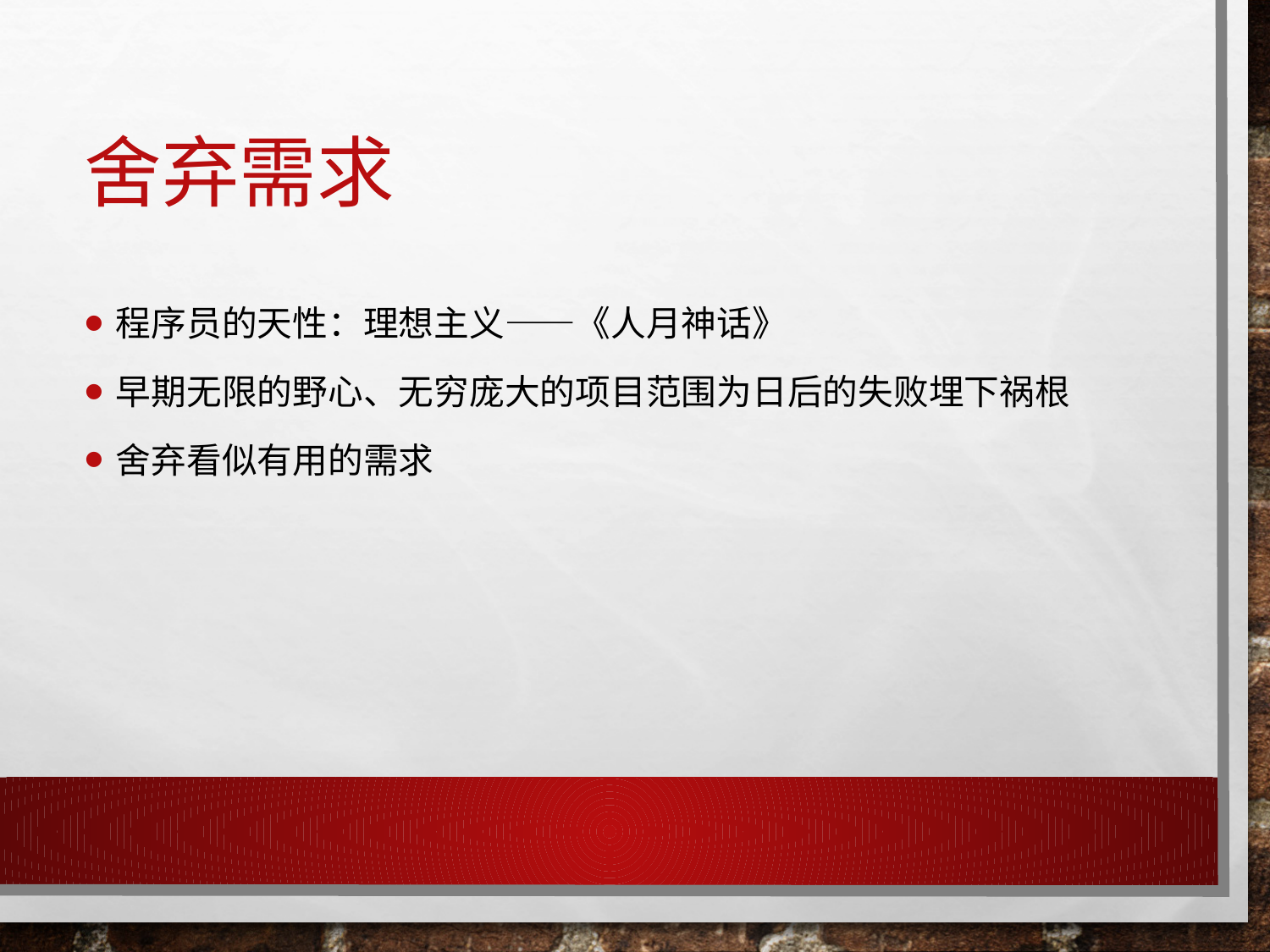

# 舍弃需求
程序员的天性：理想主义——《人月神话》
早期无限的野心、无穷庞大的项目范围为日后的失败埋下祸根
舍弃看似有用的需求